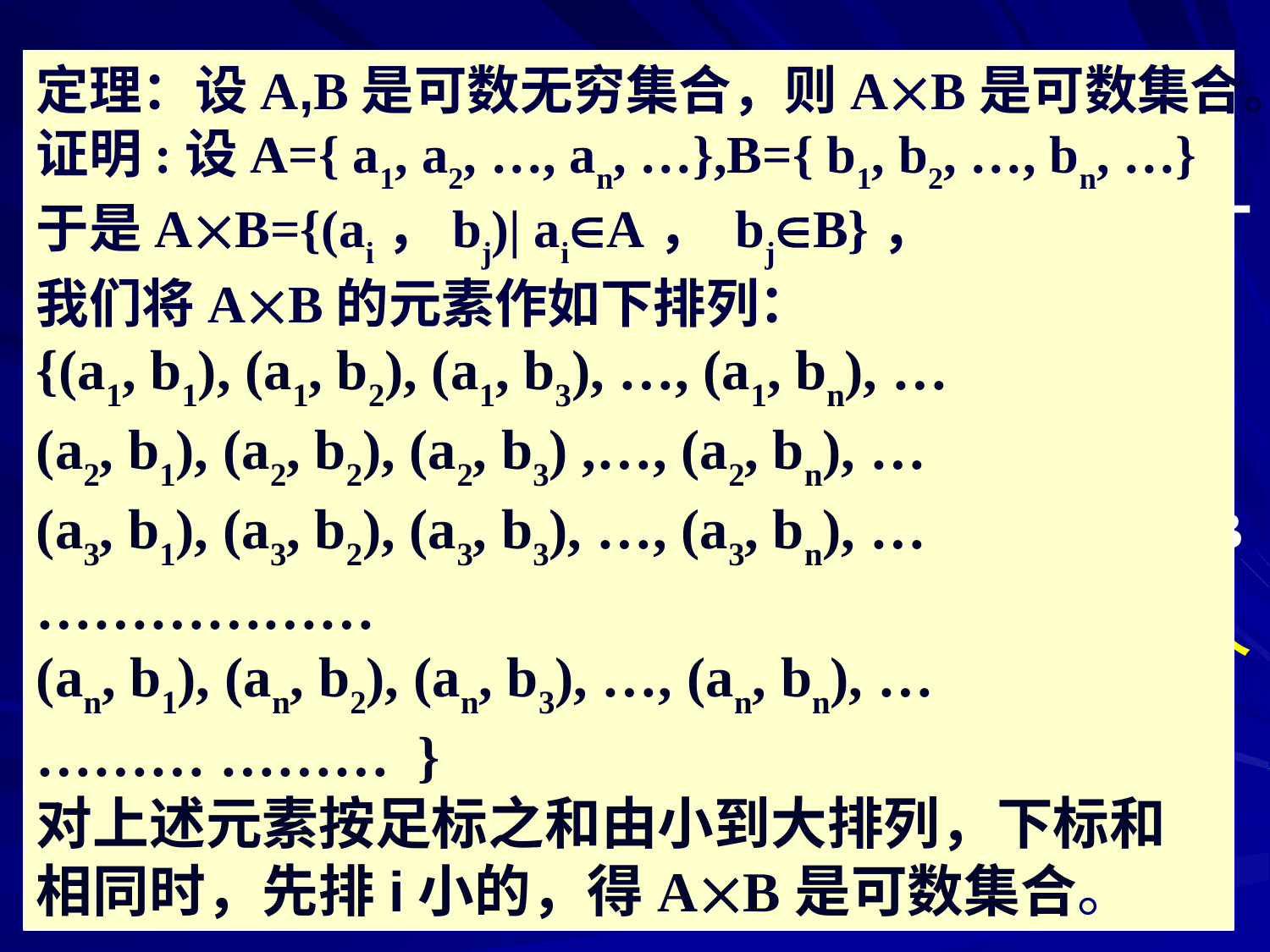

# 第3次作业
定理：设A,B是可数无穷集合，则A×B是可数集合。
证明:设A={ a1, a2, …, an, …},B={ b1, b2, …, bn, …}
于是A×B={(ai，bj)| ai∈A， bj∈B}，
我们将A×B的元素作如下排列：
{(a1, b1), (a1, b2), (a1, b3), …, (a1, bn), …
(a2, b1), (a2, b2), (a2, b3) ,…, (a2, bn), …
(a3, b1), (a3, b2), (a3, b3), …, (a3, bn), …
………………
(an, b1), (an, b2), (an, b3), …, (an, bn), …
……… ………  }
对上述元素按足标之和由小到大排列，下标和
相同时，先排i小的，得A×B是可数集合。

1、（判断题）设A,B 是可数集合，则A×B不一定是可数集合。（   ）

答： A,B 是可数集合，有三种情况
第一种， A,B都是有穷集，元素个数都是有限的，设A的元素数为n，B的元素数为m，那么，A×B的元素数为nm，所以A×B是可数集合。
第二种，这两个集合其中一个集合是有穷集，另一个集合是无穷集，不妨设A为可数有穷集合，元素数为n，B为可数无穷集合，其基数为ℵ0 ，A×B可以写成

1